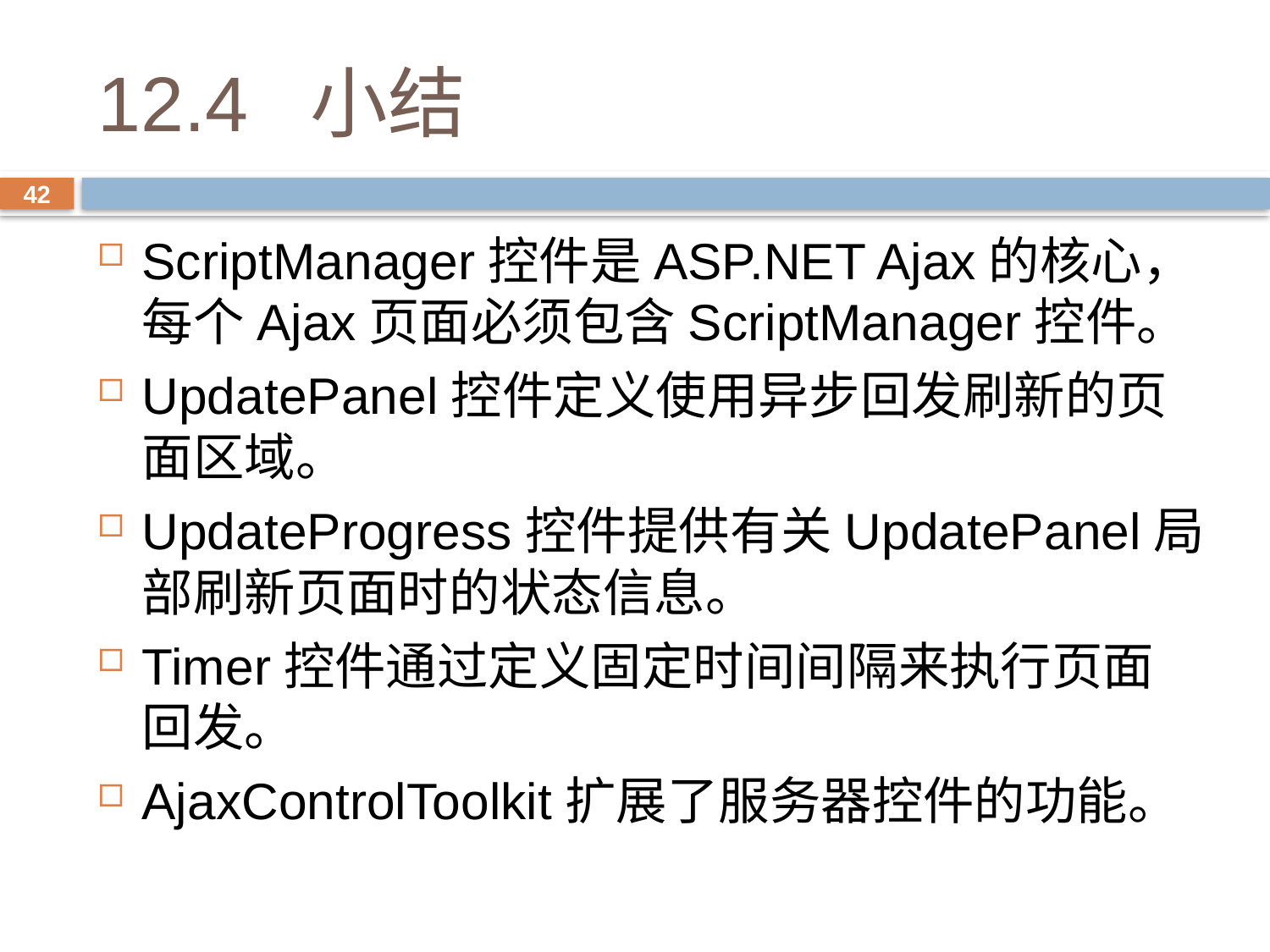

# 12.4  小结
42
ScriptManager控件是ASP.NET Ajax的核心，每个Ajax页面必须包含ScriptManager控件。
UpdatePanel控件定义使用异步回发刷新的页面区域。
UpdateProgress控件提供有关UpdatePanel局部刷新页面时的状态信息。
Timer控件通过定义固定时间间隔来执行页面回发。
AjaxControlToolkit扩展了服务器控件的功能。